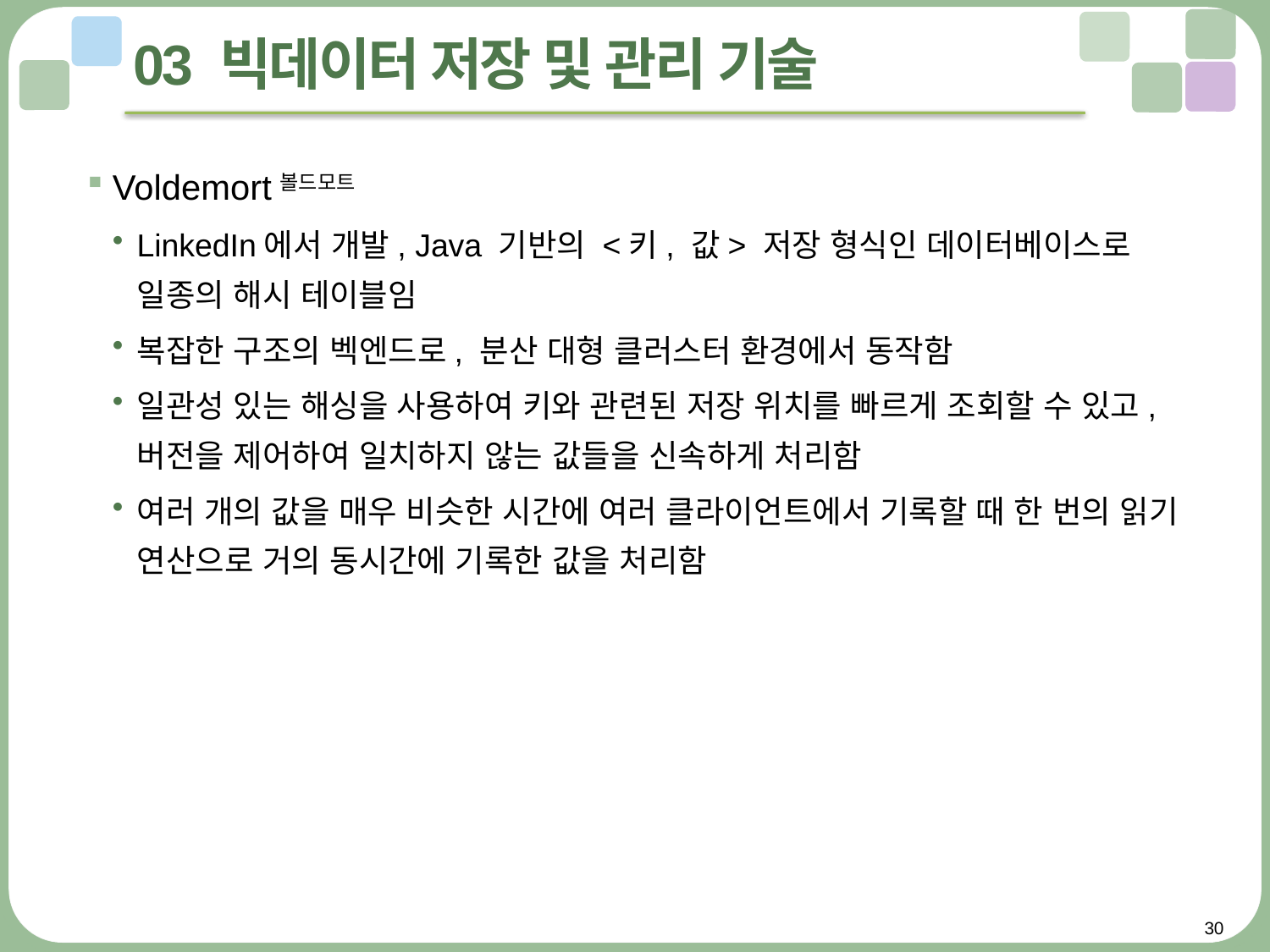

# 03 빅데이터 저장 및 관리 기술
Voldemort볼드모트
LinkedIn에서 개발, Java 기반의 <키, 값> 저장 형식인 데이터베이스로 일종의 해시 테이블임
복잡한 구조의 벡엔드로, 분산 대형 클러스터 환경에서 동작함
일관성 있는 해싱을 사용하여 키와 관련된 저장 위치를 빠르게 조회할 수 있고, 버전을 제어하여 일치하지 않는 값들을 신속하게 처리함
여러 개의 값을 매우 비슷한 시간에 여러 클라이언트에서 기록할 때 한 번의 읽기 연산으로 거의 동시간에 기록한 값을 처리함